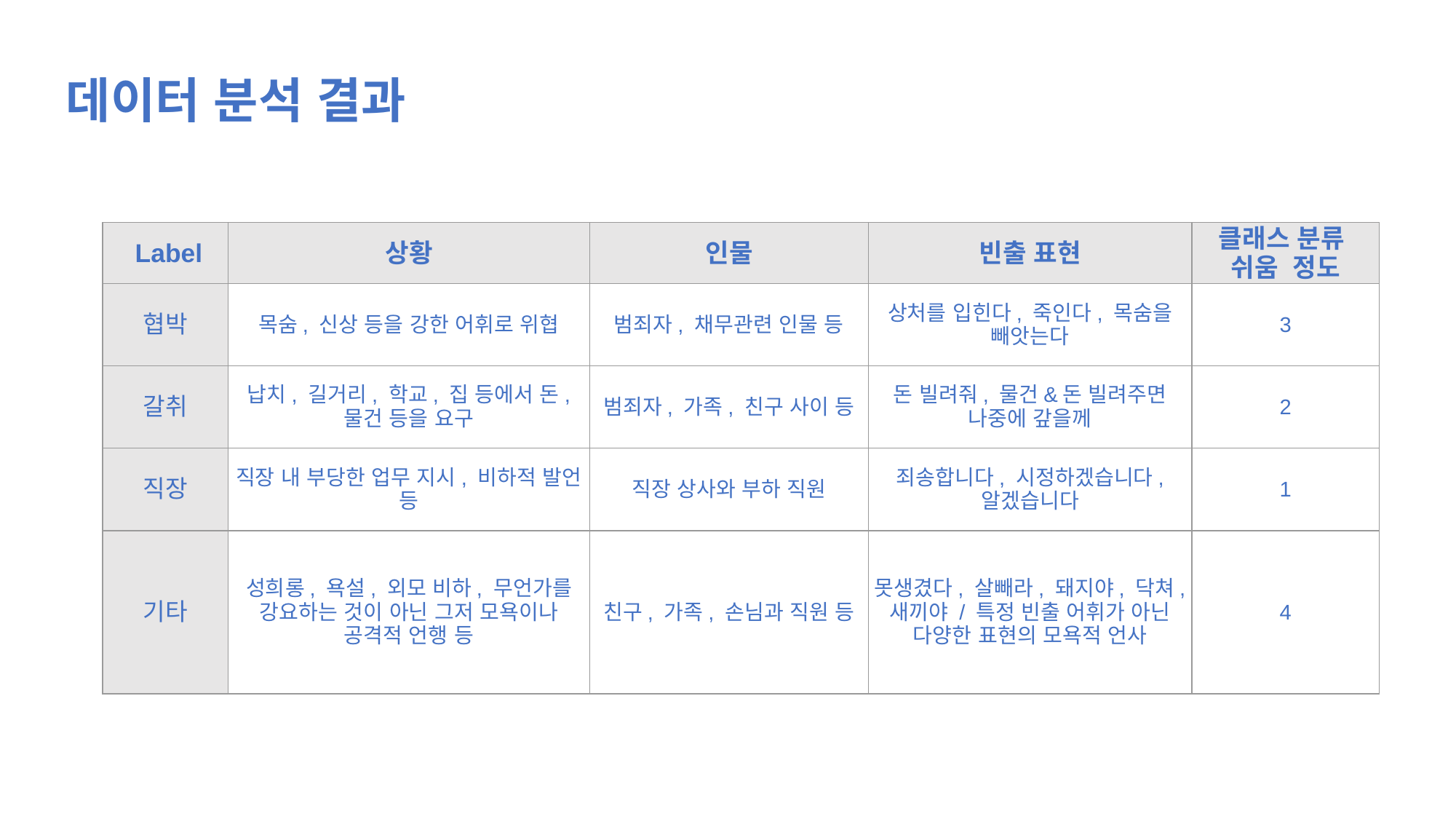

데이터 분석 결과
| Label | 상황 | 인물 | 빈출 표현 | 클래스 분류  쉬움  정도 |
| --- | --- | --- | --- | --- |
| 협박 | 목숨, 신상 등을 강한 어휘로 위협 | 범죄자, 채무관련 인물 등 | 상처를 입힌다, 죽인다, 목숨을 빼앗는다 | 3 |
| 갈취 | 납치, 길거리, 학교, 집 등에서 돈, 물건 등을 요구 | 범죄자, 가족, 친구 사이 등 | 돈 빌려줘, 물건&돈 빌려주면 나중에 갚을께 | 2 |
| 직장 | 직장 내 부당한 업무 지시, 비하적 발언 등 | 직장 상사와 부하 직원 | 죄송합니다, 시정하겠습니다, 알겠습니다 | 1 |
| 기타 | 성희롱, 욕설, 외모 비하, 무언가를 강요하는 것이 아닌 그저 모욕이나 공격적 언행 등 | 친구, 가족, 손님과 직원 등 | 못생겼다, 살빼라, 돼지야, 닥쳐, 새끼야 / 특정 빈출 어휘가 아닌 다양한 표현의 모욕적 언사 | 4 |